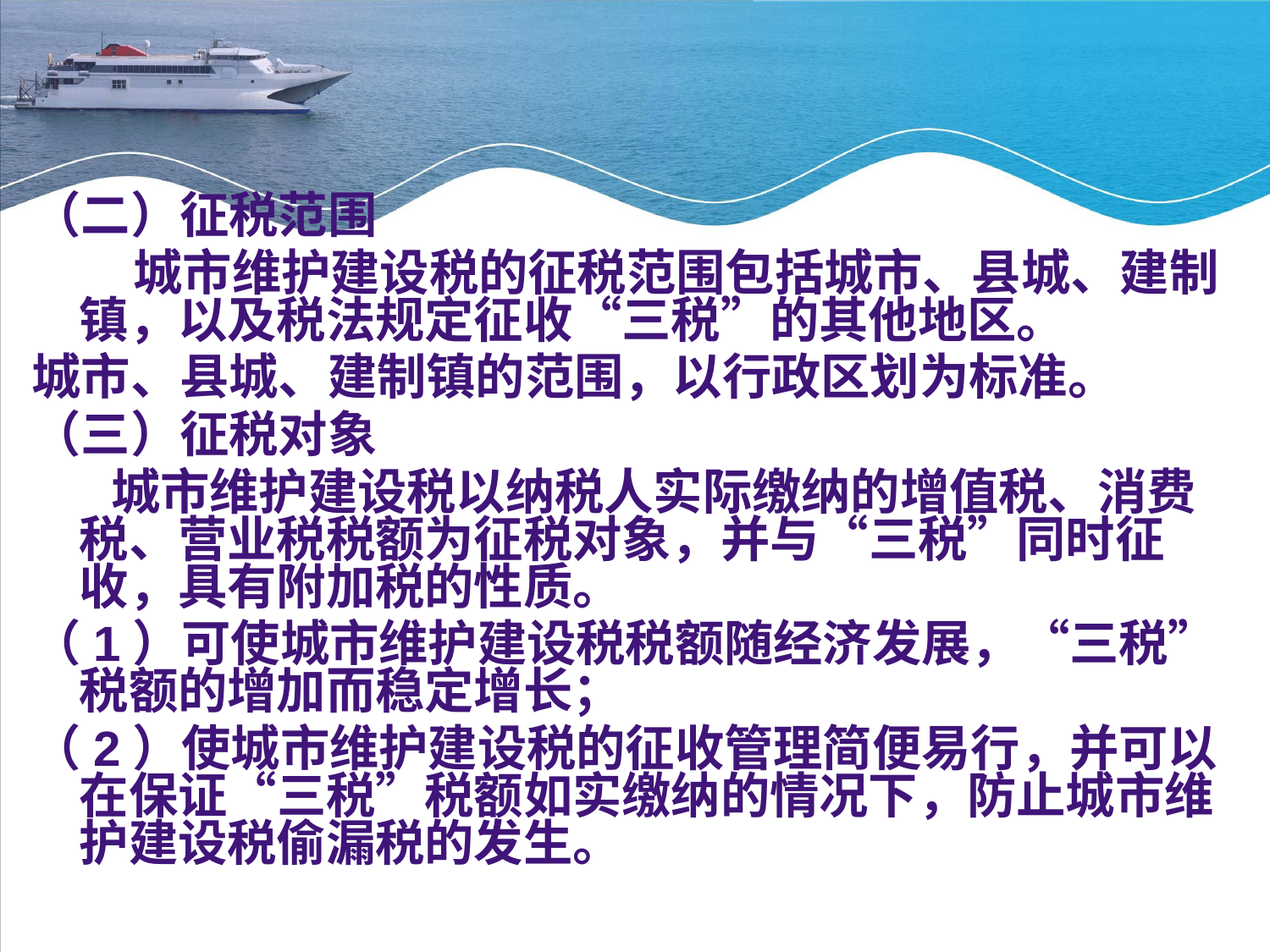

（二）征税范围
        城市维护建设税的征税范围包括城市、县城、建制镇，以及税法规定征收“三税”的其他地区。
城市、县城、建制镇的范围，以行政区划为标准。
（三）征税对象
      城市维护建设税以纳税人实际缴纳的增值税、消费税、营业税税额为征税对象，并与“三税”同时征收，具有附加税的性质。
（1）可使城市维护建设税税额随经济发展，“三税”税额的增加而稳定增长；
（2）使城市维护建设税的征收管理简便易行，并可以在保证“三税”税额如实缴纳的情况下，防止城市维护建设税偷漏税的发生。